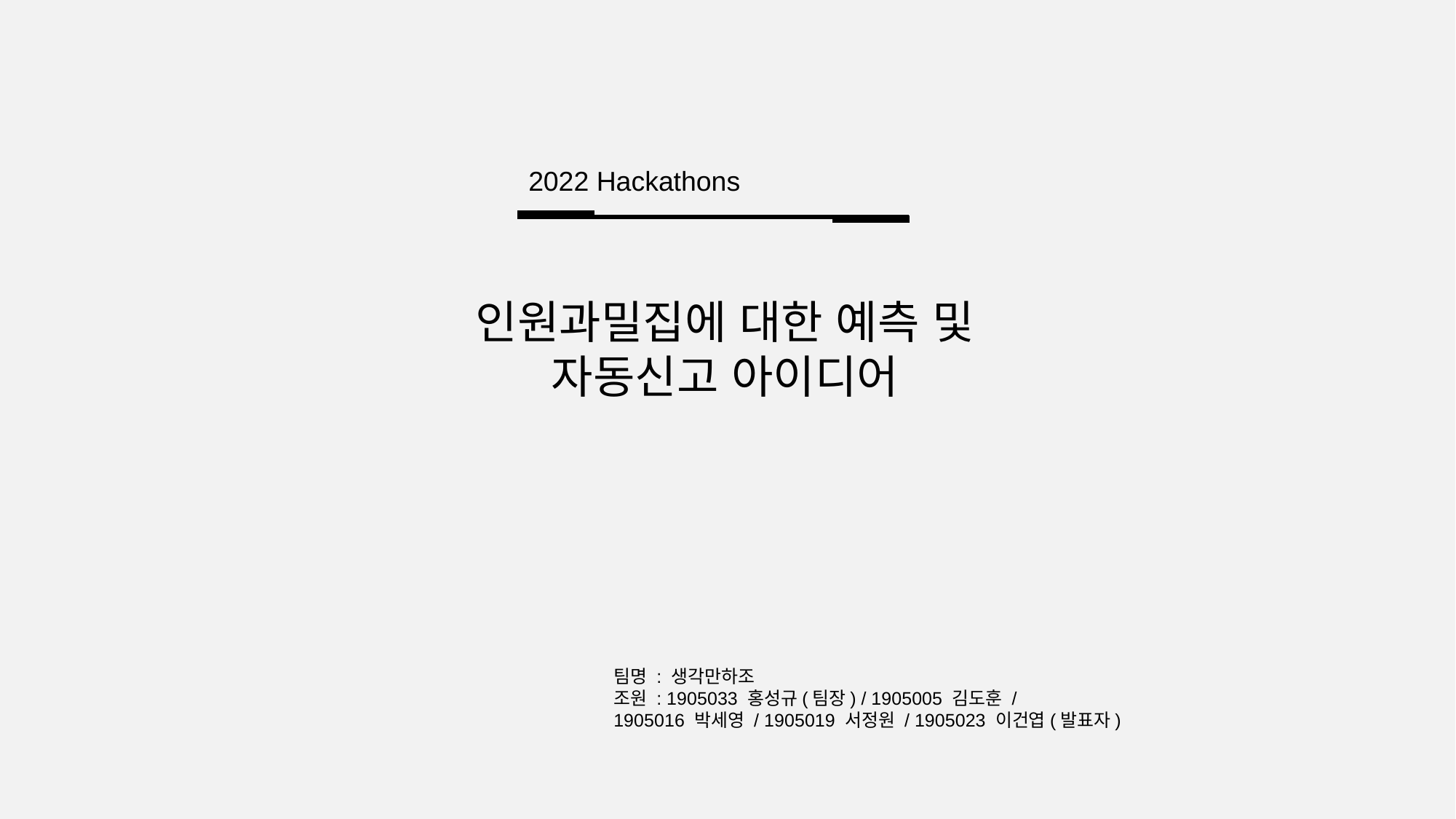

2022 Hackathons

인원과밀집에 대한 예측 및 자동신고 아이디어
팀명 : 생각만하조
조원 : 1905033 홍성규(팀장) / 1905005 김도훈 /
1905016 박세영 / 1905019 서정원 / 1905023 이건엽(발표자)